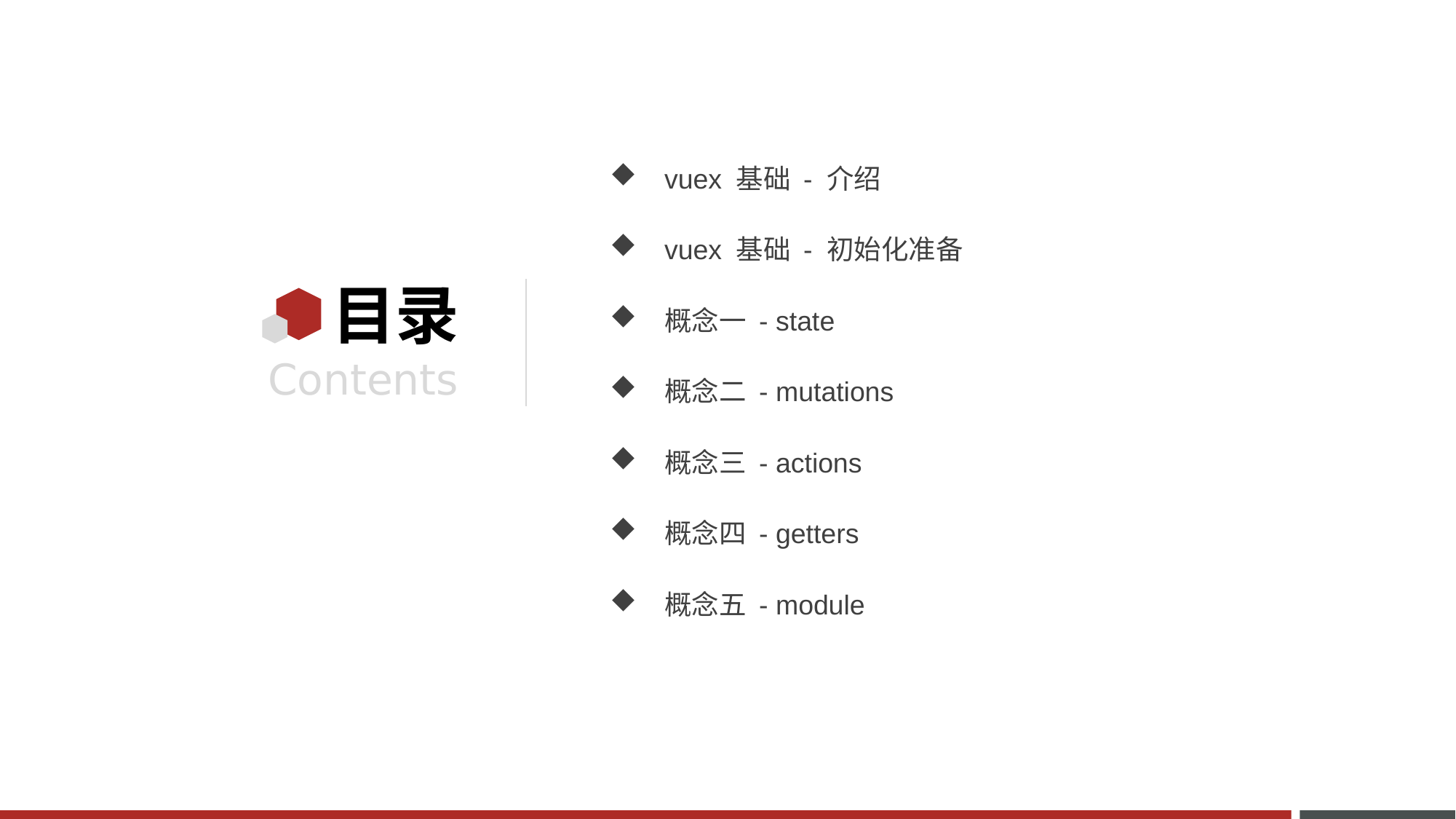

vuex 基础 - 介绍
vuex 基础 - 初始化准备
概念一 - state
概念二 - mutations
概念三 - actions
概念四 - getters
概念五 - module